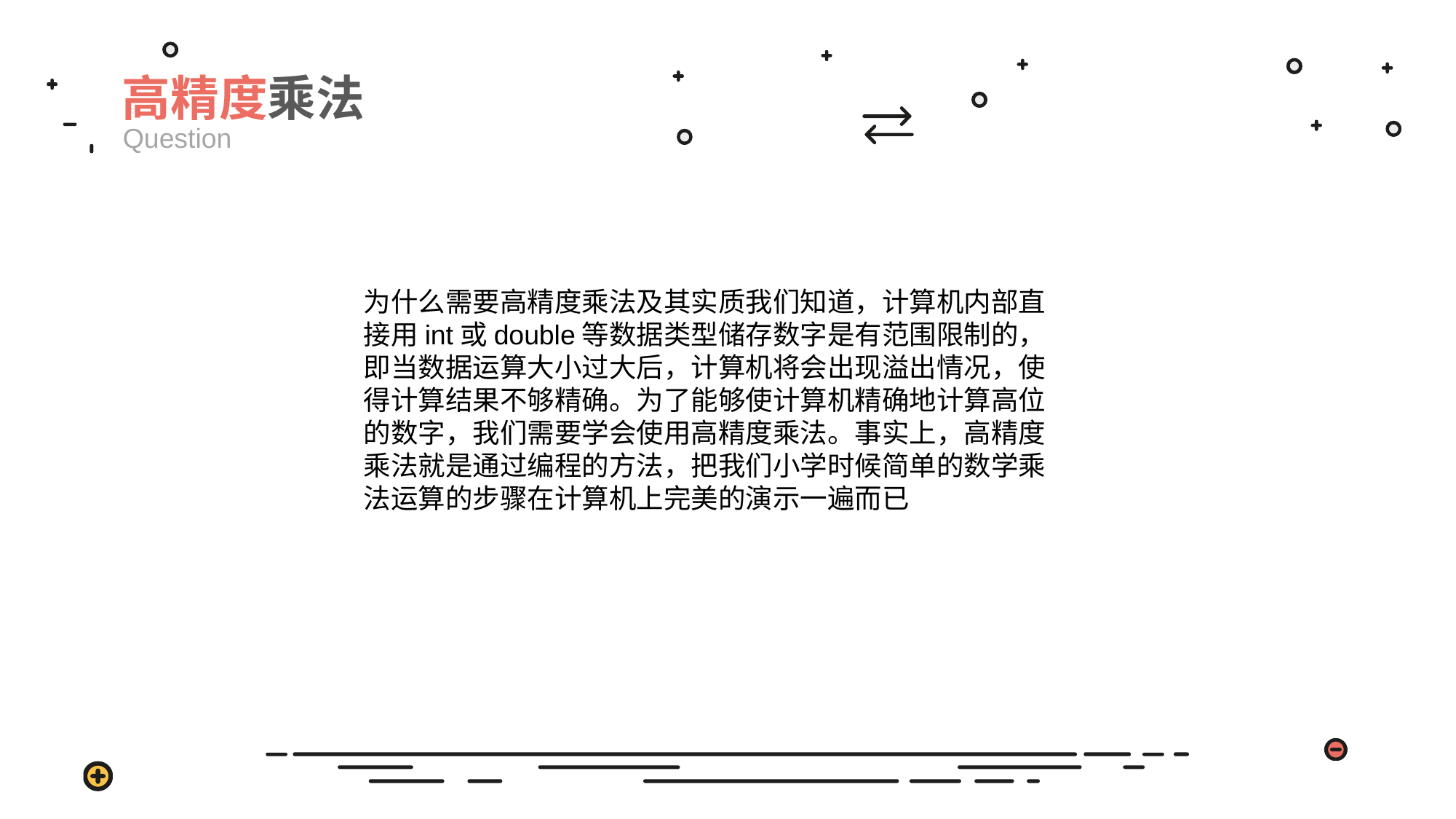

高精度乘法
Question
为什么需要高精度乘法及其实质我们知道，计算机内部直接用int或double等数据类型储存数字是有范围限制的，即当数据运算大小过大后，计算机将会出现溢出情况，使得计算结果不够精确。为了能够使计算机精确地计算高位的数字，我们需要学会使用高精度乘法。事实上，高精度乘法就是通过编程的方法，把我们小学时候简单的数学乘法运算的步骤在计算机上完美的演示一遍而已